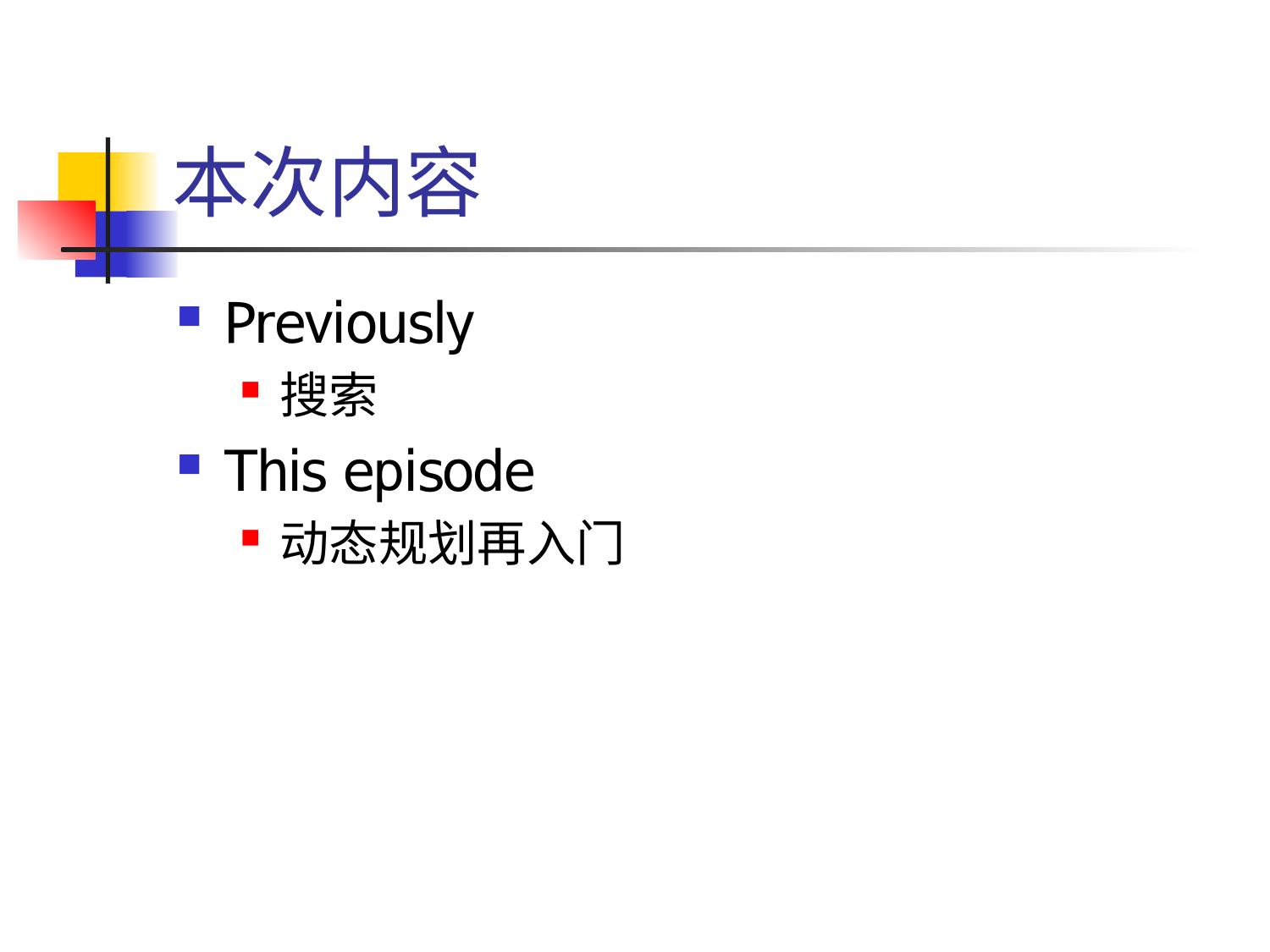

# 本次内容
Previously
搜索
This episode
动态规划再入门